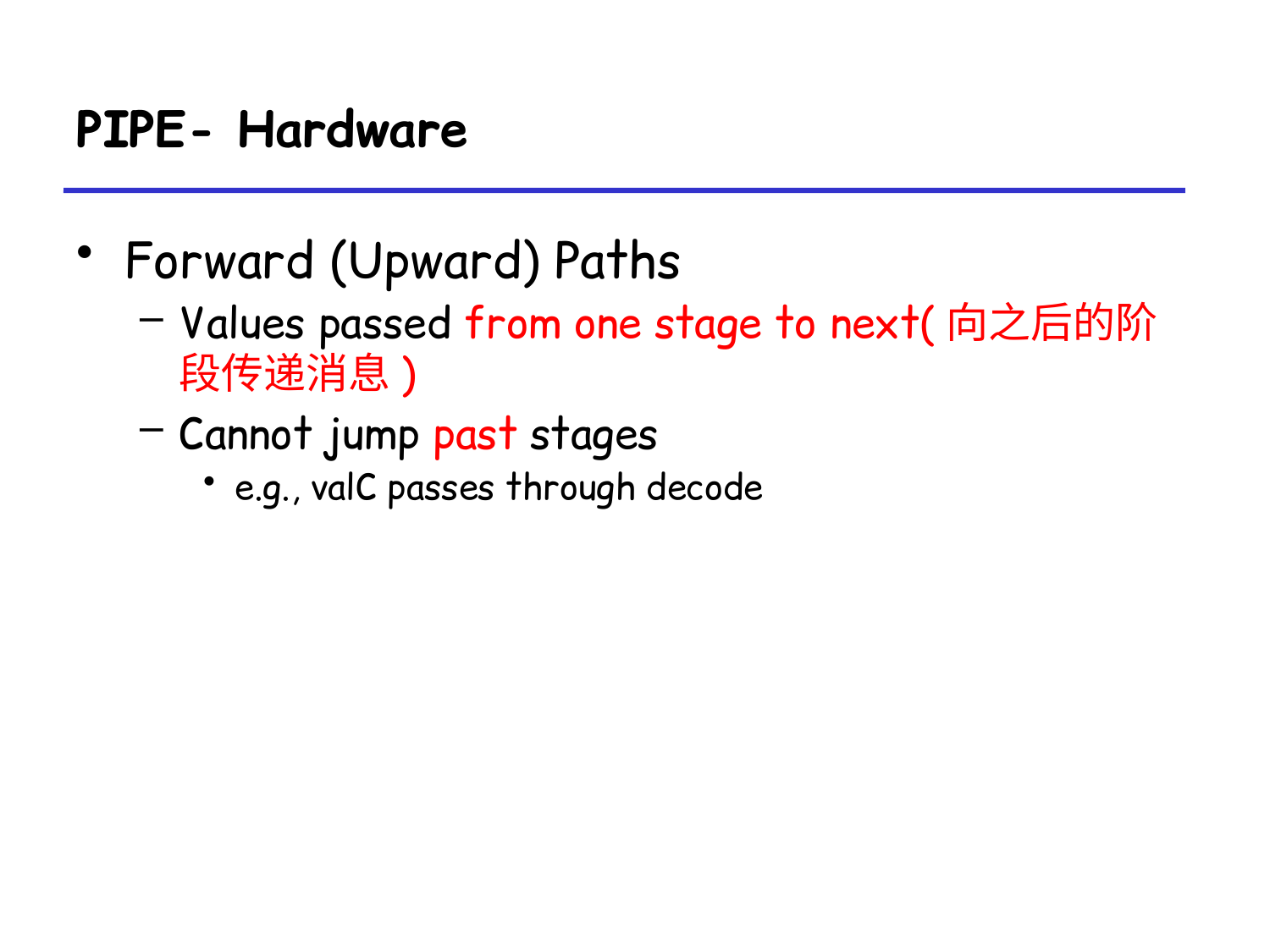

# PIPE- Hardware
Forward (Upward) Paths
Values passed from one stage to next(向之后的阶段传递消息)
Cannot jump past stages
e.g., valC passes through decode
30